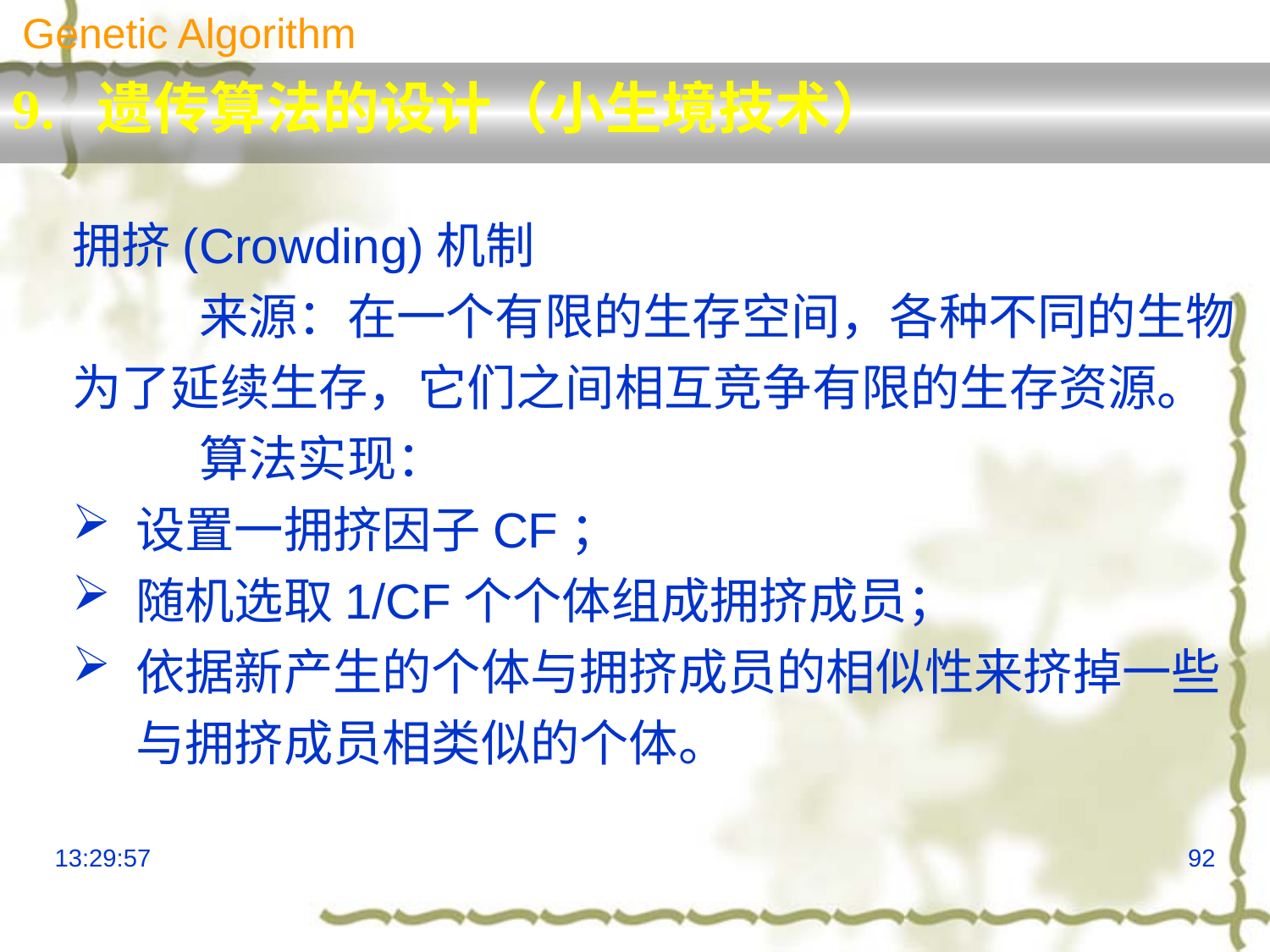

Genetic Algorithm
9.  遗传算法的设计（小生境技术）
拥挤(Crowding)机制
	来源：在一个有限的生存空间，各种不同的生物为了延续生存，它们之间相互竞争有限的生存资源。
	算法实现：
设置一拥挤因子CF；
随机选取1/CF个个体组成拥挤成员；
依据新产生的个体与拥挤成员的相似性来挤掉一些与拥挤成员相类似的个体。

13:29:57
92